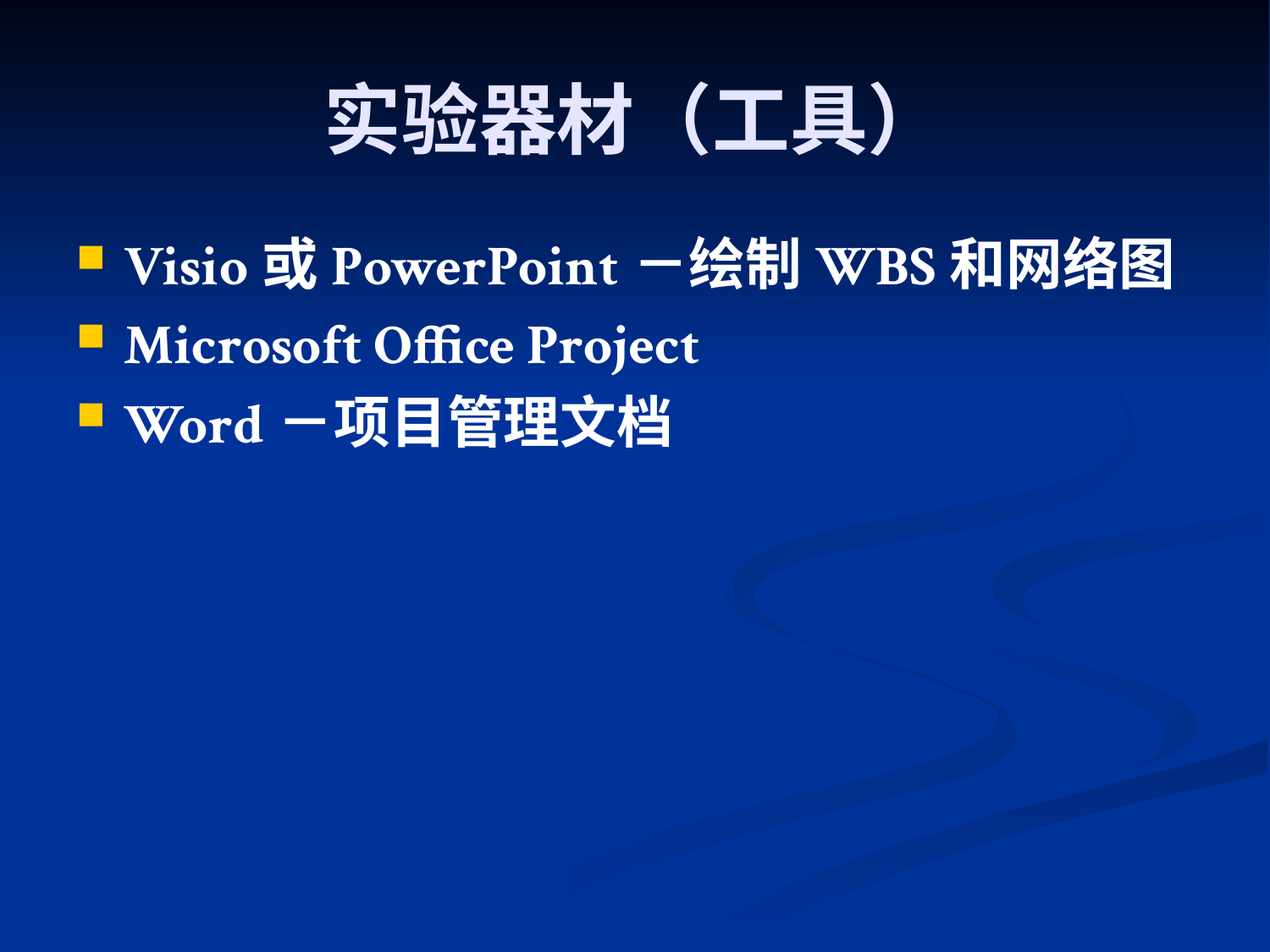

# 实验器材（工具）
Visio或PowerPoint－绘制WBS和网络图
Microsoft Office Project
Word－项目管理文档